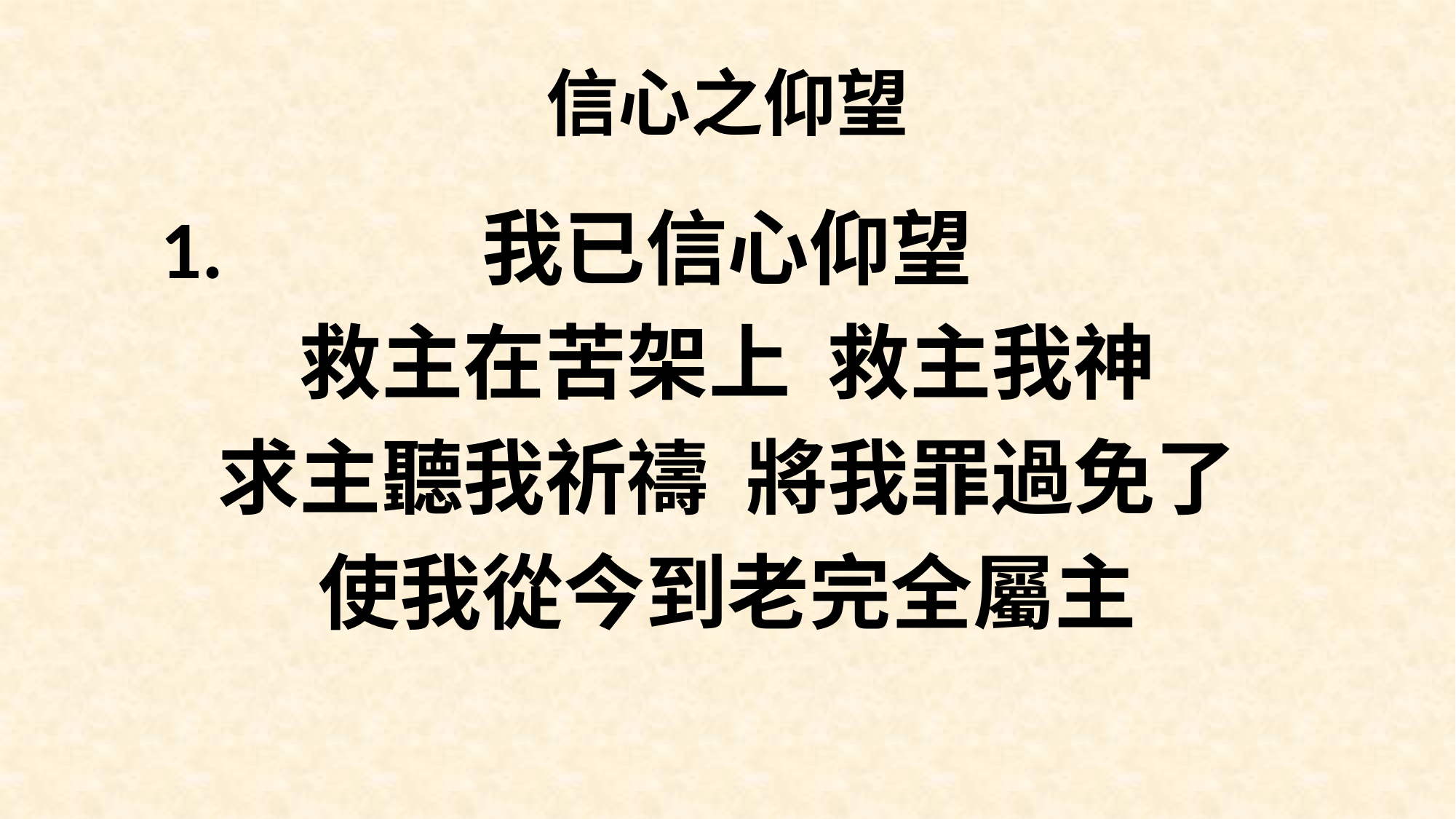

# 信心之仰望
我已信心仰望
救主在苦架上  救主我神
求主聽我祈禱  將我罪過免了
使我從今到老完全屬主
1.